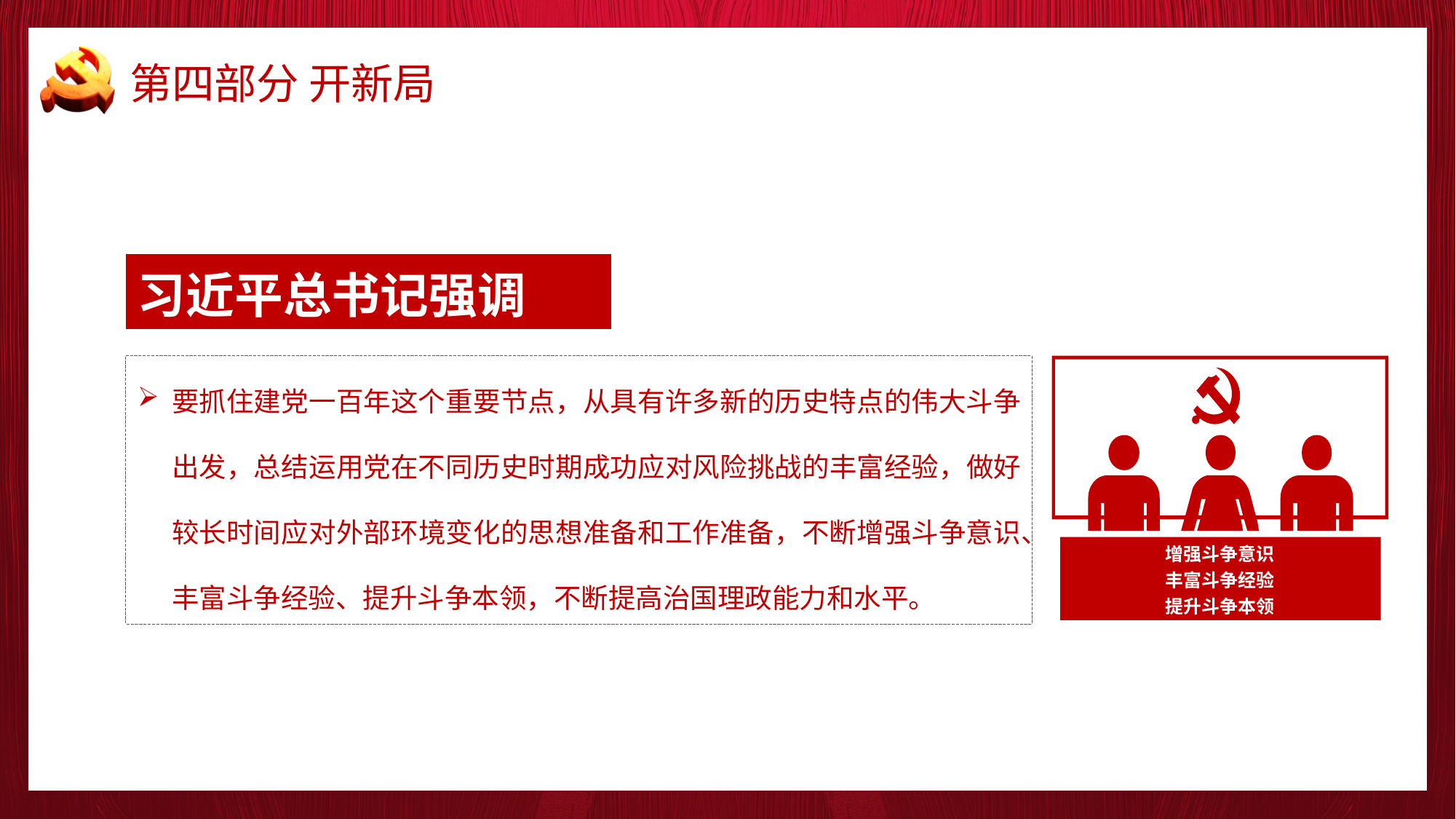

习近平总书记强调
要抓住建党一百年这个重要节点，从具有许多新的历史特点的伟大斗争出发，总结运用党在不同历史时期成功应对风险挑战的丰富经验，做好较长时间应对外部环境变化的思想准备和工作准备，不断增强斗争意识、丰富斗争经验、提升斗争本领，不断提高治国理政能力和水平。

增强斗争意识
丰富斗争经验
提升斗争本领